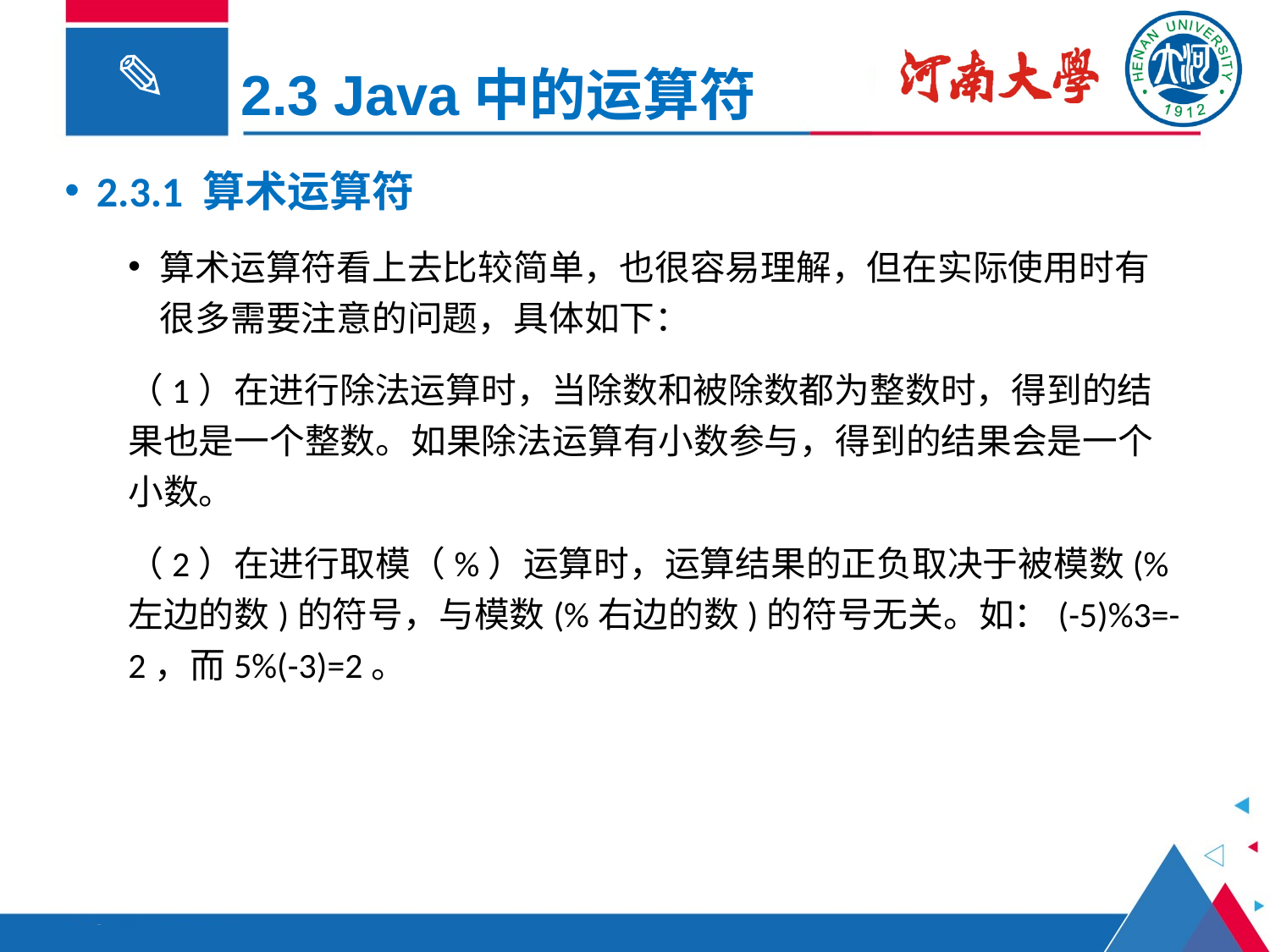

2.3 Java中的运算符
2.3.1 算术运算符
算术运算符看上去比较简单，也很容易理解，但在实际使用时有很多需要注意的问题，具体如下：
（1）在进行除法运算时，当除数和被除数都为整数时，得到的结果也是一个整数。如果除法运算有小数参与，得到的结果会是一个小数。
（2）在进行取模（%）运算时，运算结果的正负取决于被模数(%左边的数)的符号，与模数(%右边的数)的符号无关。如：(-5)%3=-2，而5%(-3)=2。